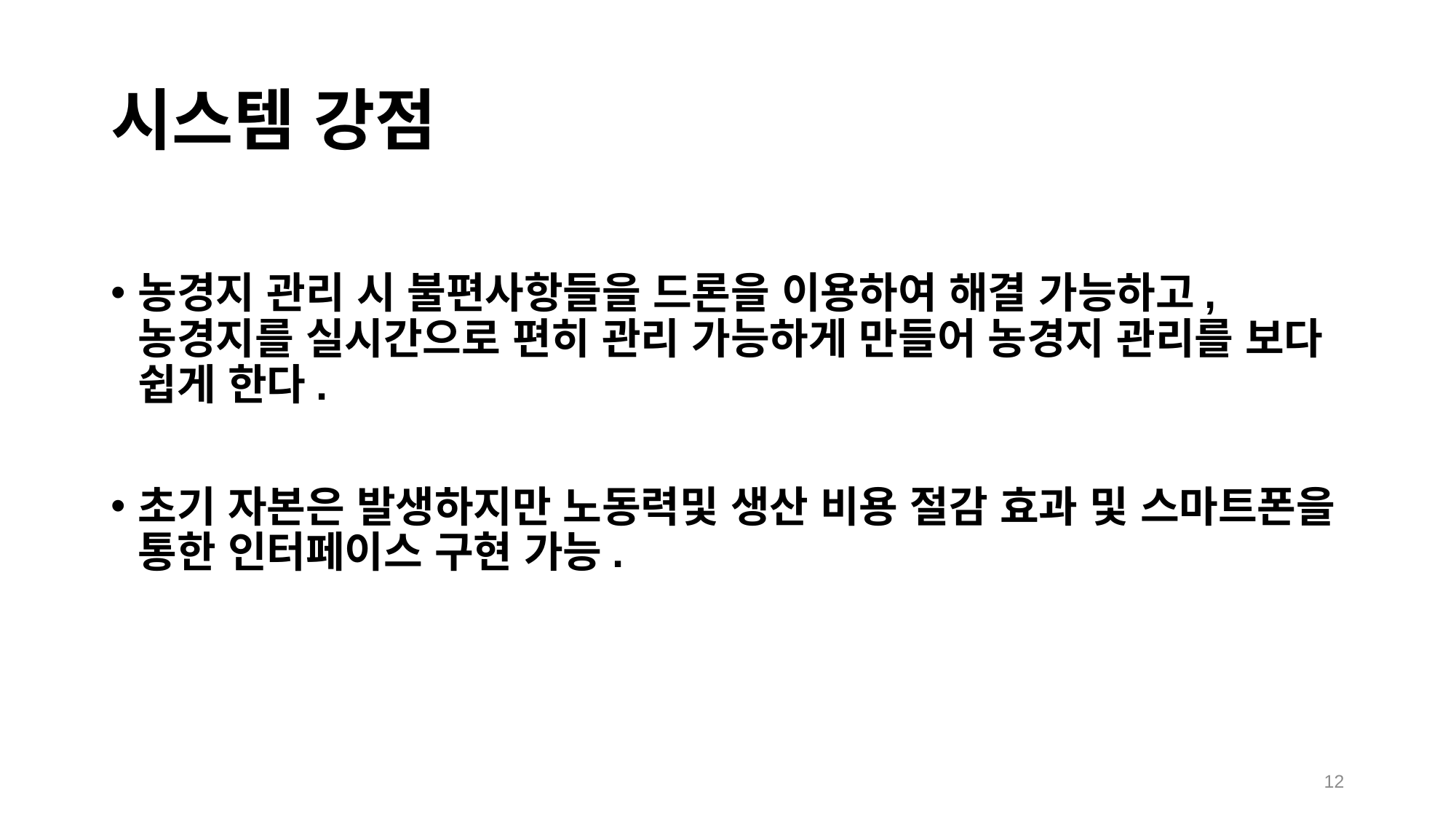

# 시스템 강점
농경지 관리 시 불편사항들을 드론을 이용하여 해결 가능하고, 농경지를 실시간으로 편히 관리 가능하게 만들어 농경지 관리를 보다 쉽게 한다.

초기 자본은 발생하지만 노동력및 생산 비용 절감 효과 및 스마트폰을 통한 인터페이스 구현 가능.

12